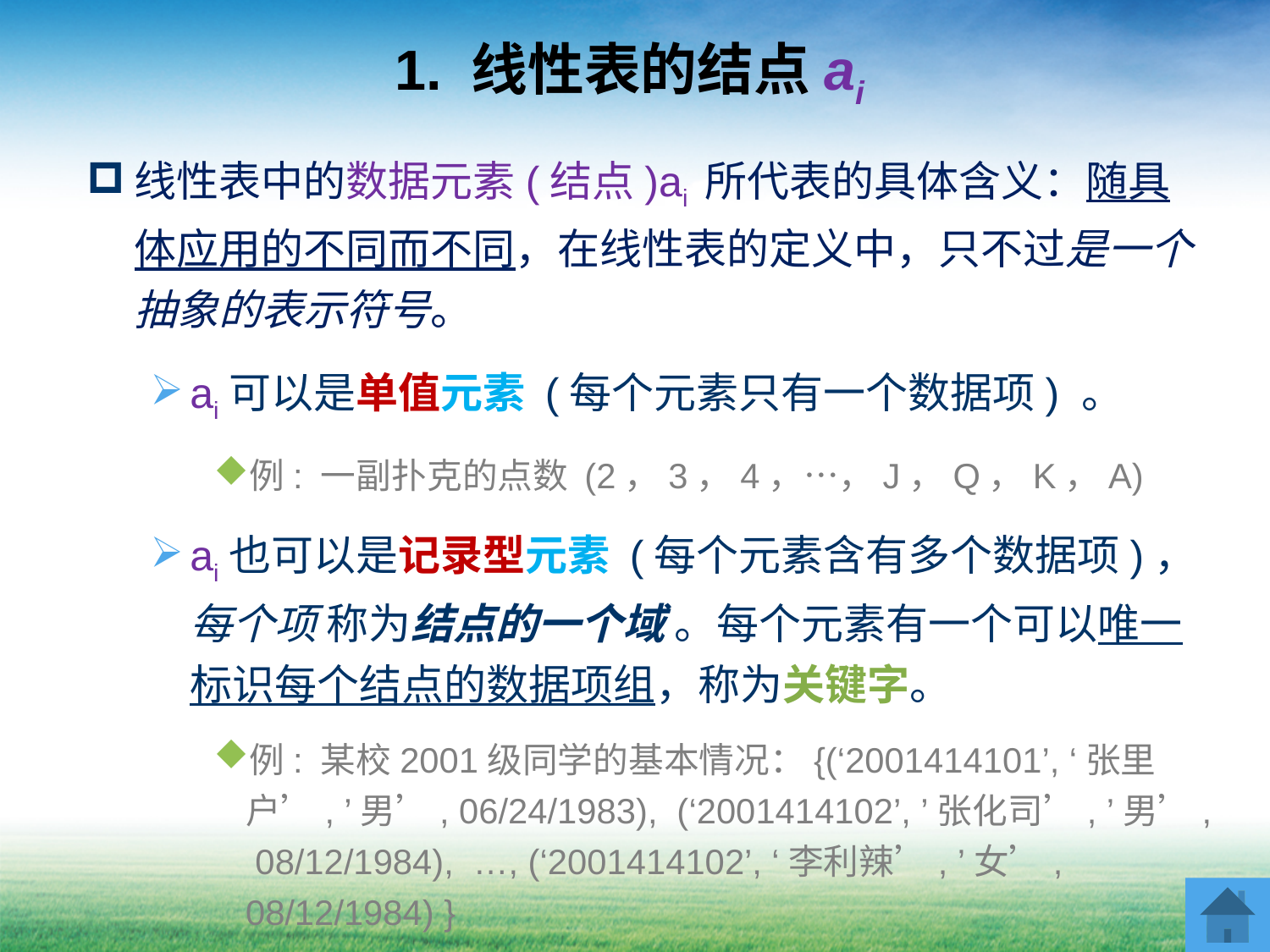

# 1. 线性表的结点ai
线性表中的数据元素(结点)ai 所代表的具体含义：随具体应用的不同而不同，在线性表的定义中，只不过是一个抽象的表示符号。
ai可以是单值元素 (每个元素只有一个数据项) 。
例: 一副扑克的点数 (2，3，4，…，J，Q，K，A)
ai也可以是记录型元素 (每个元素含有多个数据项)，每个项 称为结点的一个域 。每个元素有一个可以唯一标识每个结点的数据项组，称为关键字。
例: 某校2001级同学的基本情况：{(‘2001414101’, ‘张里户’, ’男’, 06/24/1983),  (‘2001414102’, ’张化司’, ’男’, 08/12/1984),  …, (‘2001414102’, ‘李利辣’, ’女’, 08/12/1984) }